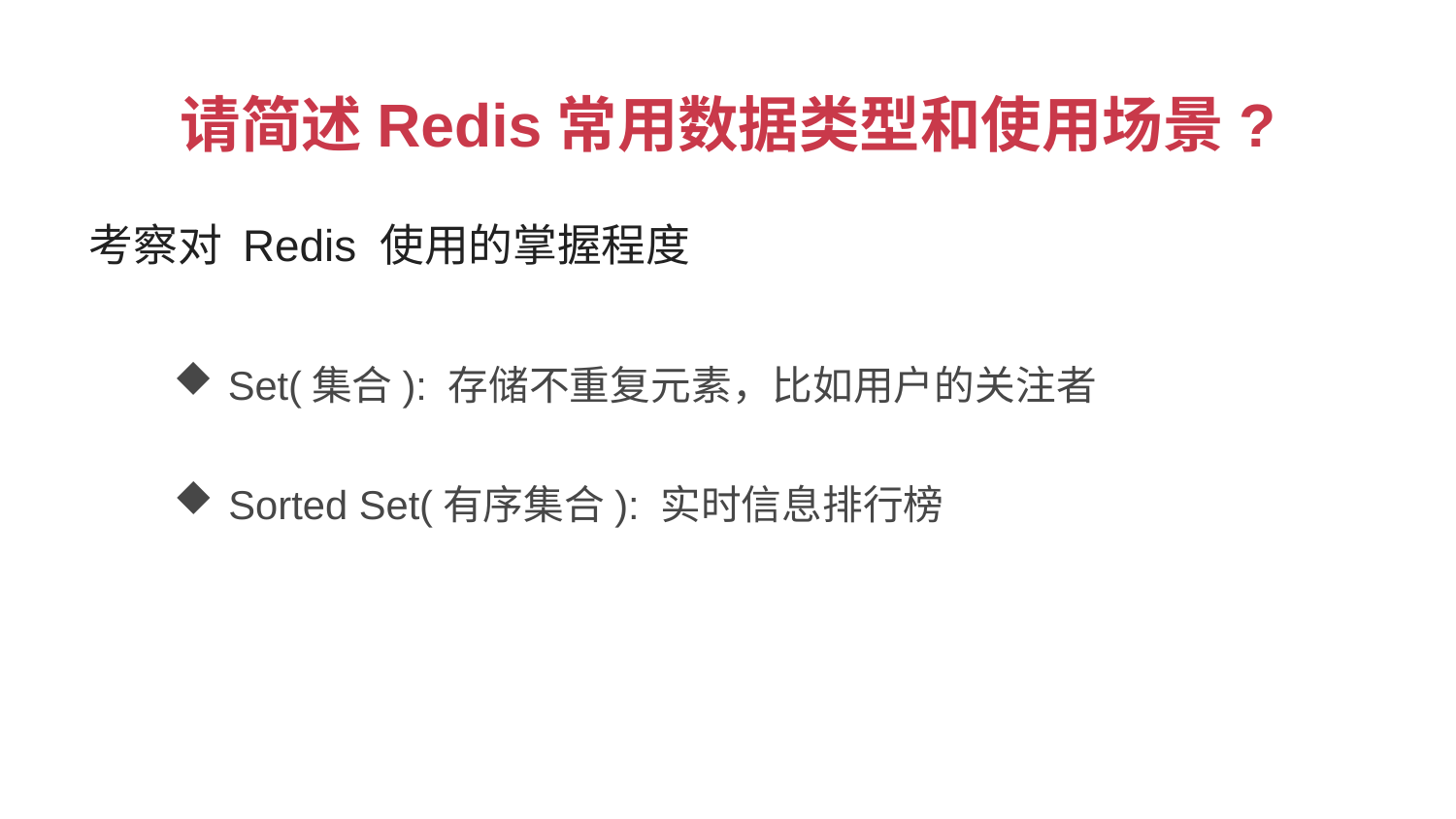

请简述Redis常用数据类型和使用场景?
考察对 Redis 使用的掌握程度
Set(集合): 存储不重复元素，比如用户的关注者
Sorted Set(有序集合): 实时信息排行榜